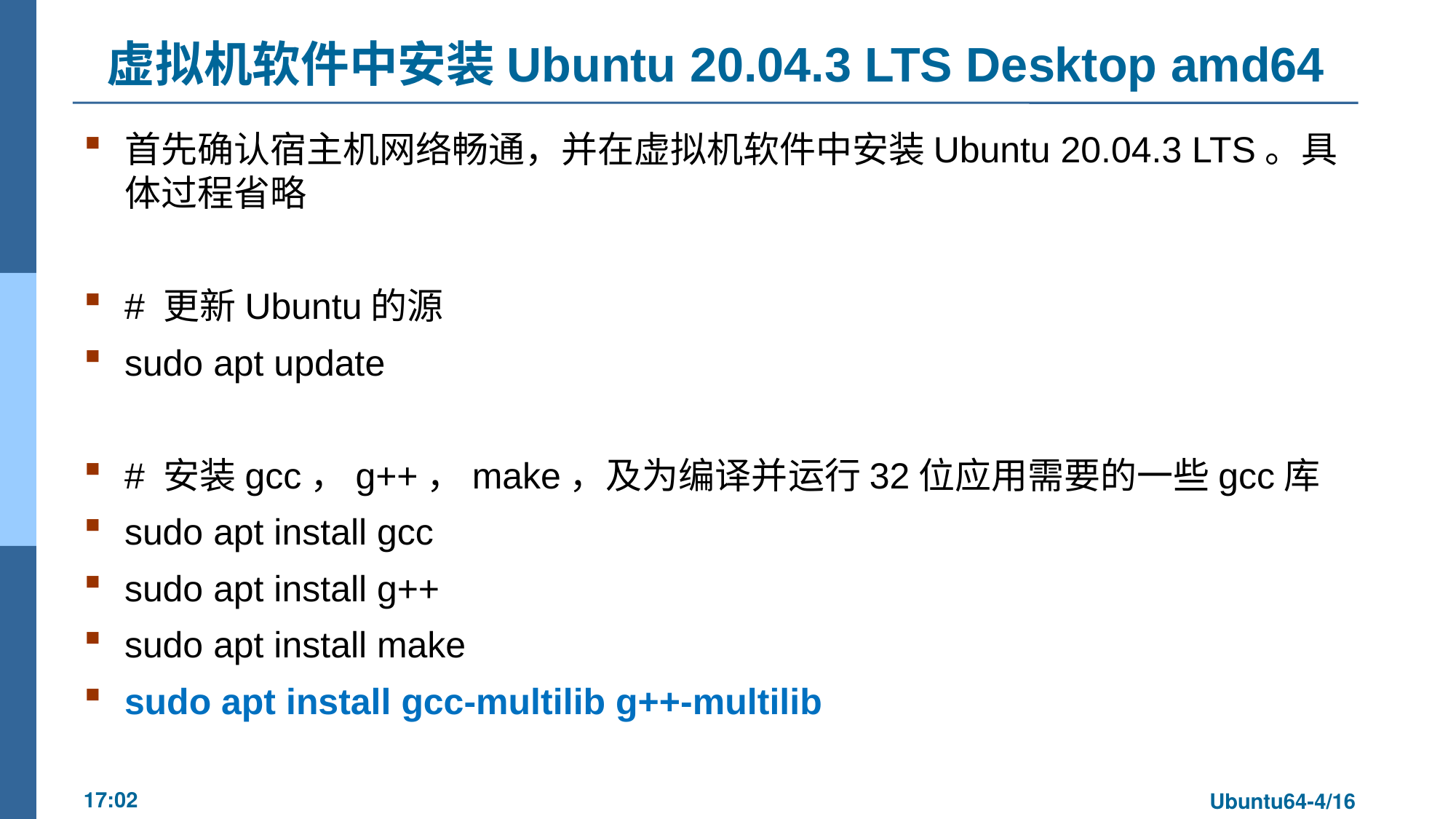

# 虚拟机软件中安装Ubuntu 20.04.3 LTS Desktop amd64
首先确认宿主机网络畅通，并在虚拟机软件中安装Ubuntu 20.04.3 LTS。具体过程省略

# 更新Ubuntu的源
sudo apt update

# 安装gcc，g++，make，及为编译并运行32位应用需要的一些gcc库
sudo apt install gcc
sudo apt install g++
sudo apt install make
sudo apt install gcc-multilib g++-multilib